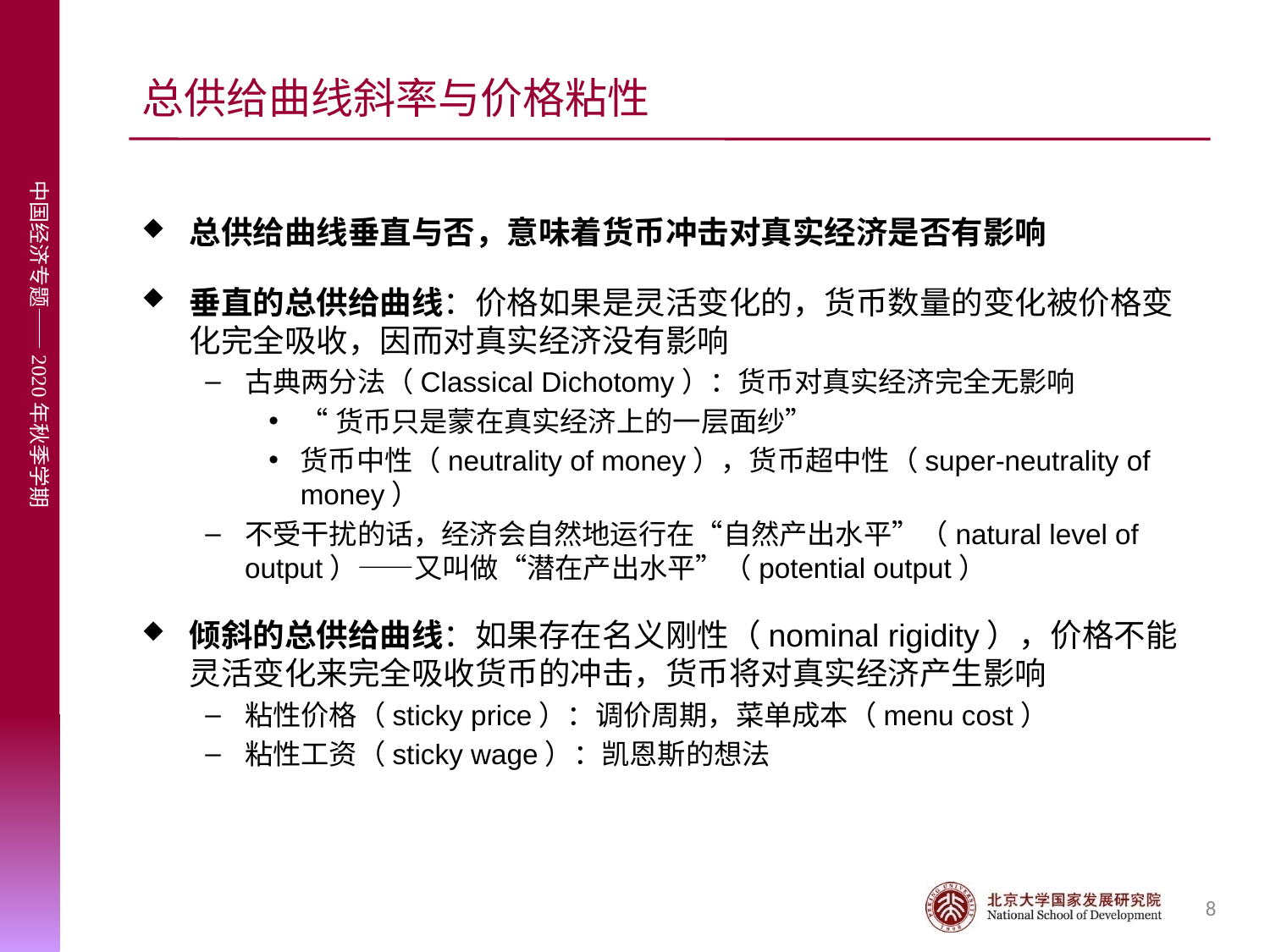

# 总供给曲线斜率与价格粘性
总供给曲线垂直与否，意味着货币冲击对真实经济是否有影响
垂直的总供给曲线：价格如果是灵活变化的，货币数量的变化被价格变化完全吸收，因而对真实经济没有影响
古典两分法（Classical Dichotomy）：货币对真实经济完全无影响
“货币只是蒙在真实经济上的一层面纱”
货币中性（neutrality of money），货币超中性（super-neutrality of money）
不受干扰的话，经济会自然地运行在“自然产出水平”（natural level of output）——又叫做“潜在产出水平”（potential output）
倾斜的总供给曲线：如果存在名义刚性（nominal rigidity），价格不能灵活变化来完全吸收货币的冲击，货币将对真实经济产生影响
粘性价格（sticky price）：调价周期，菜单成本（menu cost）
粘性工资（sticky wage）：凯恩斯的想法

8